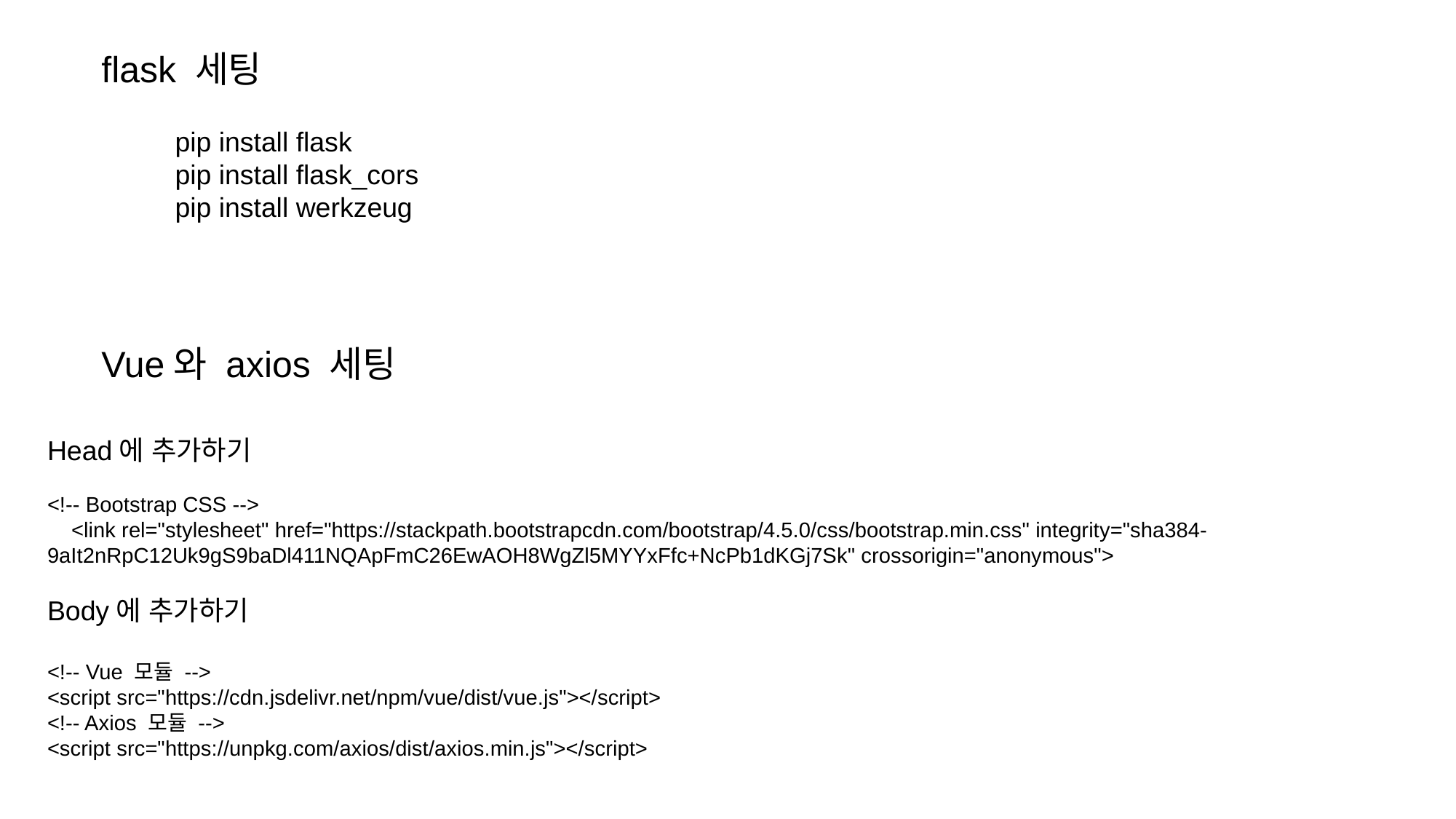

flask 세팅
pip install flask
pip install flask_cors
pip install werkzeug
Vue와 axios 세팅
Head에 추가하기

<!-- Bootstrap CSS -->
    <link rel="stylesheet" href="https://stackpath.bootstrapcdn.com/bootstrap/4.5.0/css/bootstrap.min.css" integrity="sha384-9aIt2nRpC12Uk9gS9baDl411NQApFmC26EwAOH8WgZl5MYYxFfc+NcPb1dKGj7Sk" crossorigin="anonymous">

Body에 추가하기

<!-- Vue 모듈 -->
<script src="https://cdn.jsdelivr.net/npm/vue/dist/vue.js"></script>
<!-- Axios 모듈 -->
<script src="https://unpkg.com/axios/dist/axios.min.js"></script>